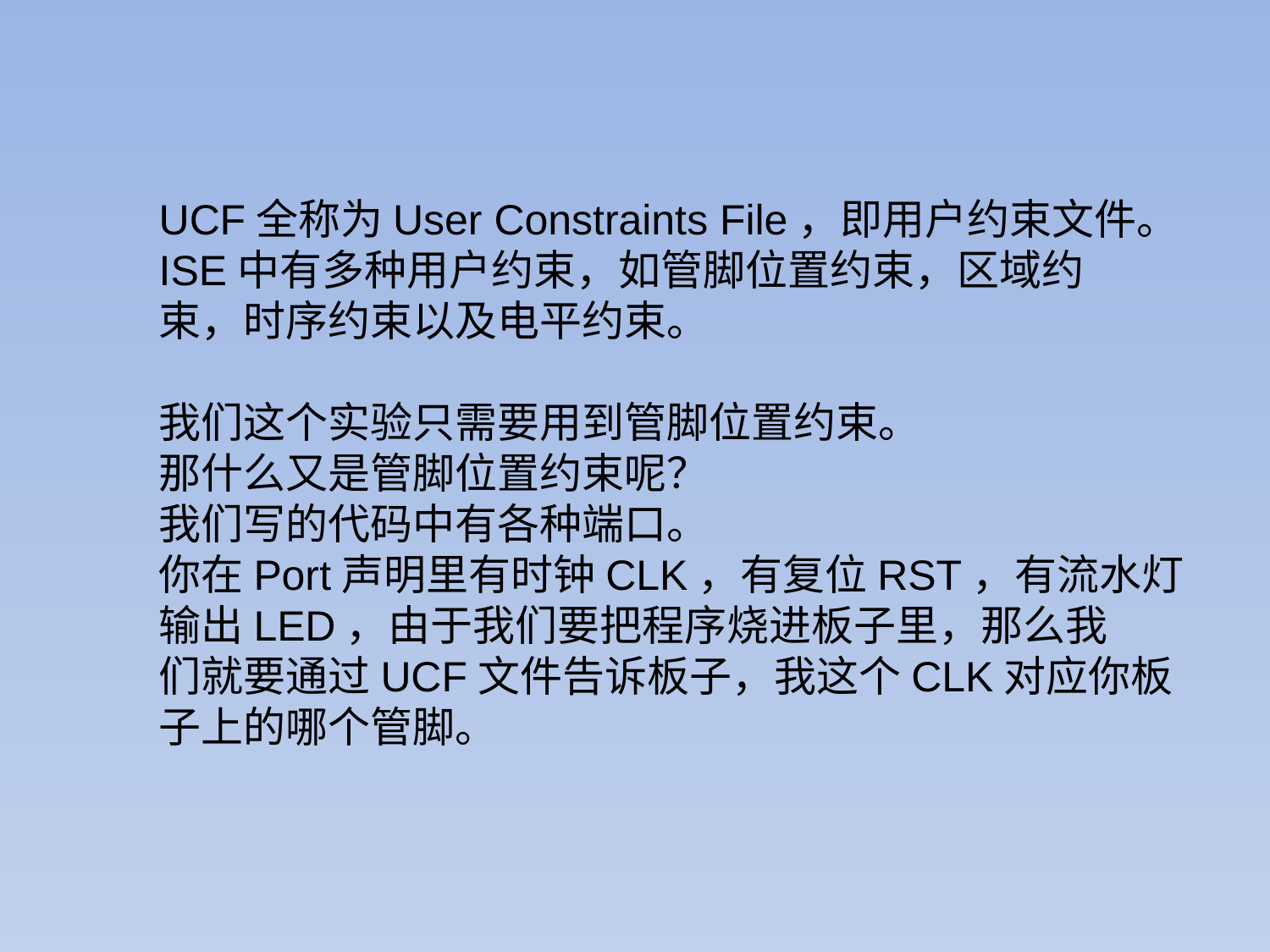

UCF全称为User Constraints File，即用户约束文件。
ISE中有多种用户约束，如管脚位置约束，区域约
束，时序约束以及电平约束。

我们这个实验只需要用到管脚位置约束。
那什么又是管脚位置约束呢？
我们写的代码中有各种端口。
你在Port声明里有时钟CLK，有复位RST，有流水灯
输出LED，由于我们要把程序烧进板子里，那么我
们就要通过UCF文件告诉板子，我这个CLK对应你板
子上的哪个管脚。